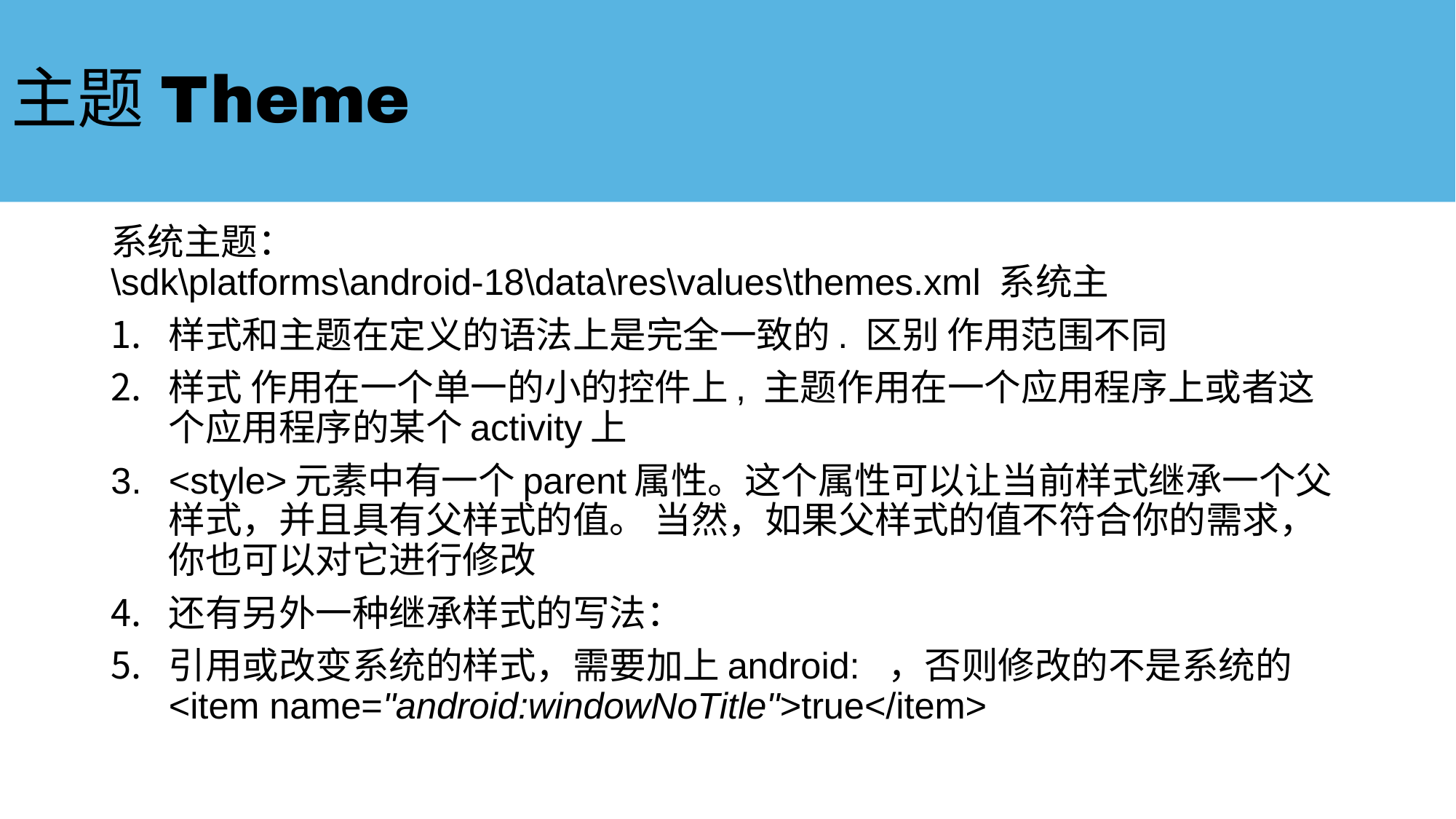

# 主题Theme
系统主题：
\sdk\platforms\android-18\data\res\values\themes.xml 系统主
样式和主题在定义的语法上是完全一致的. 区别 作用范围不同
样式 作用在一个单一的小的控件上, 主题作用在一个应用程序上或者这个应用程序的某个activity上
<style>元素中有一个parent属性。这个属性可以让当前样式继承一个父样式，并且具有父样式的值。 当然，如果父样式的值不符合你的需求，你也可以对它进行修改
还有另外一种继承样式的写法：
引用或改变系统的样式，需要加上android:  ，否则修改的不是系统的<item name="android:windowNoTitle">true</item>